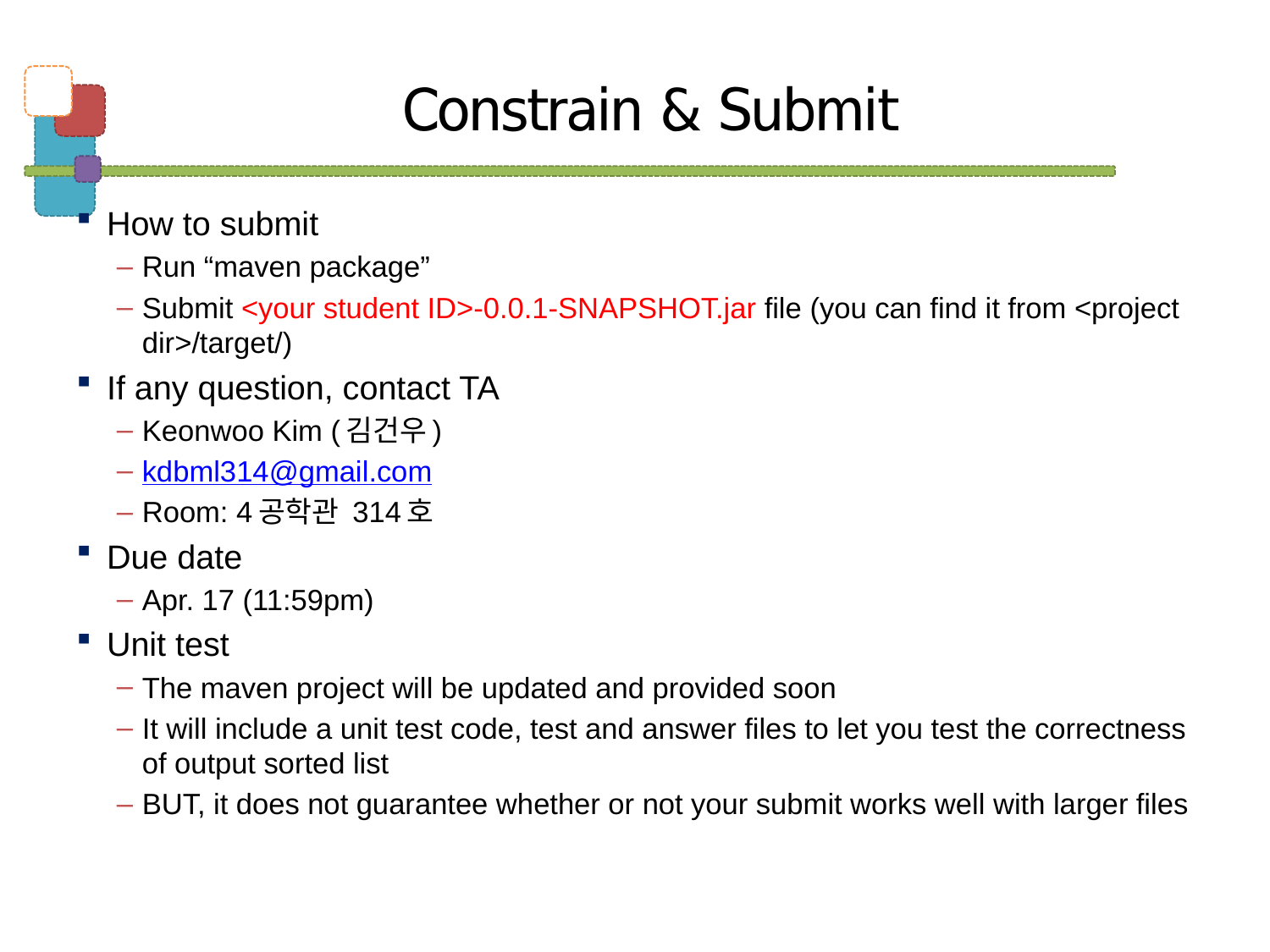

# Constrain & Submit
How to submit
Run “maven package”
Submit <your student ID>-0.0.1-SNAPSHOT.jar file (you can find it from <project dir>/target/)
If any question, contact TA
Keonwoo Kim (김건우)
kdbml314@gmail.com
Room: 4공학관 314호
Due date
Apr. 17 (11:59pm)
Unit test
The maven project will be updated and provided soon
It will include a unit test code, test and answer files to let you test the correctness of output sorted list
BUT, it does not guarantee whether or not your submit works well with larger files